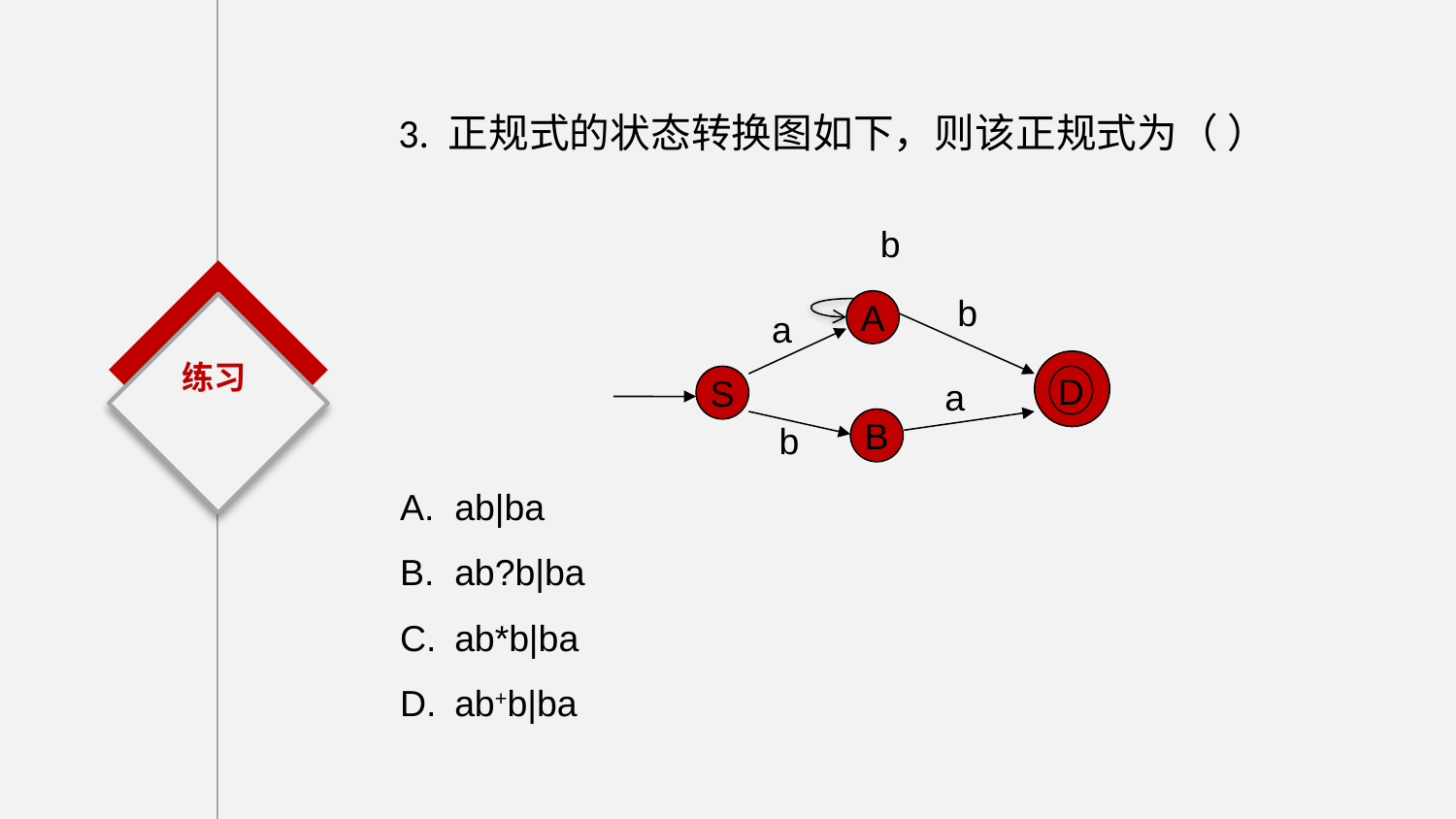

3. 正规式的状态转换图如下，则该正规式为（ ）
b

b
A
a

S
D
a

B

b

练习
ab|ba
ab?b|ba
ab*b|ba
ab+b|ba